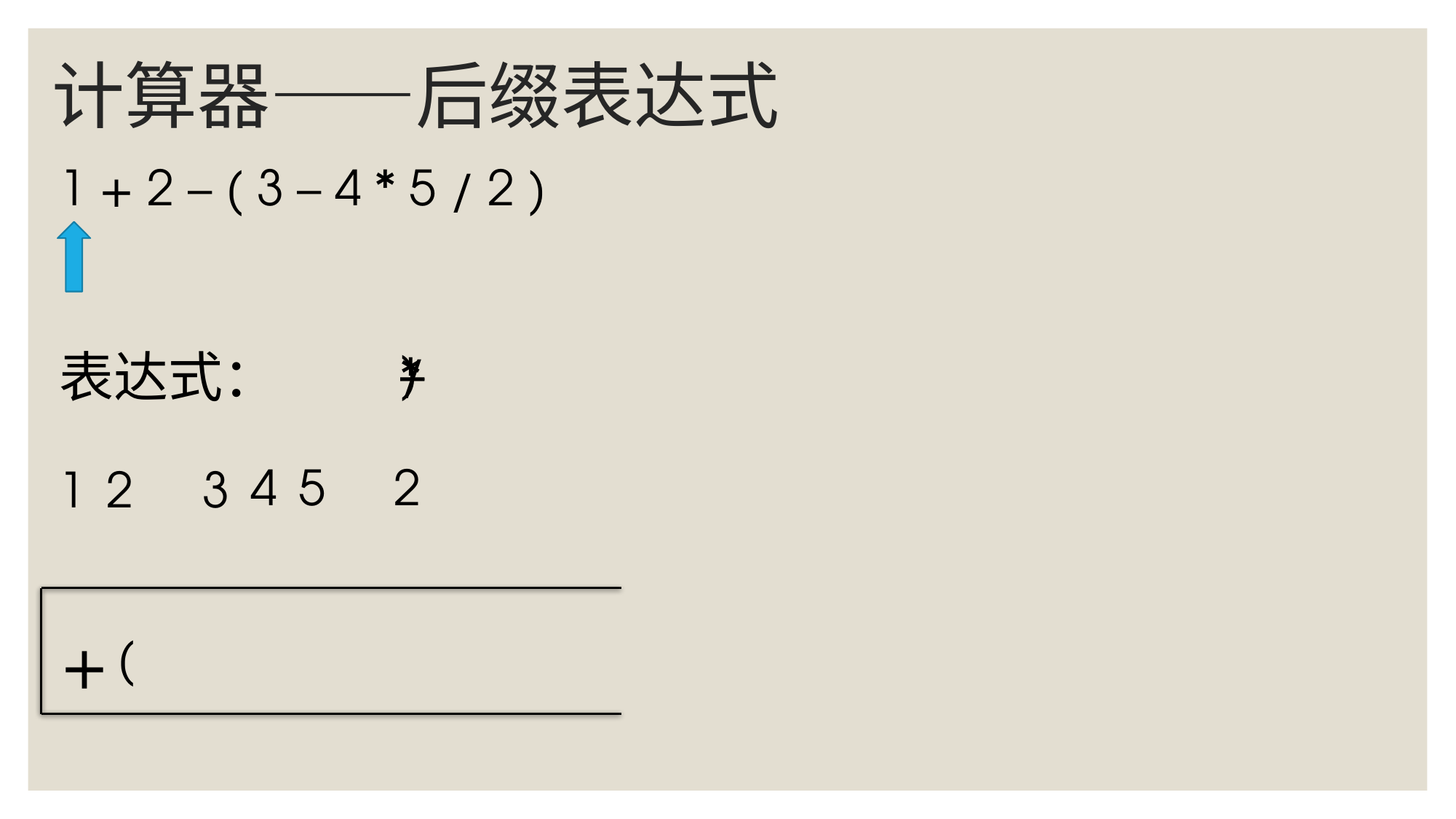

# 计算器——后缀表达式
1 + 2 – ( 3 – 4 * 5 / 2 )

)
表达式：
/
–
–
*
4
5
2
2
3
1
+
(